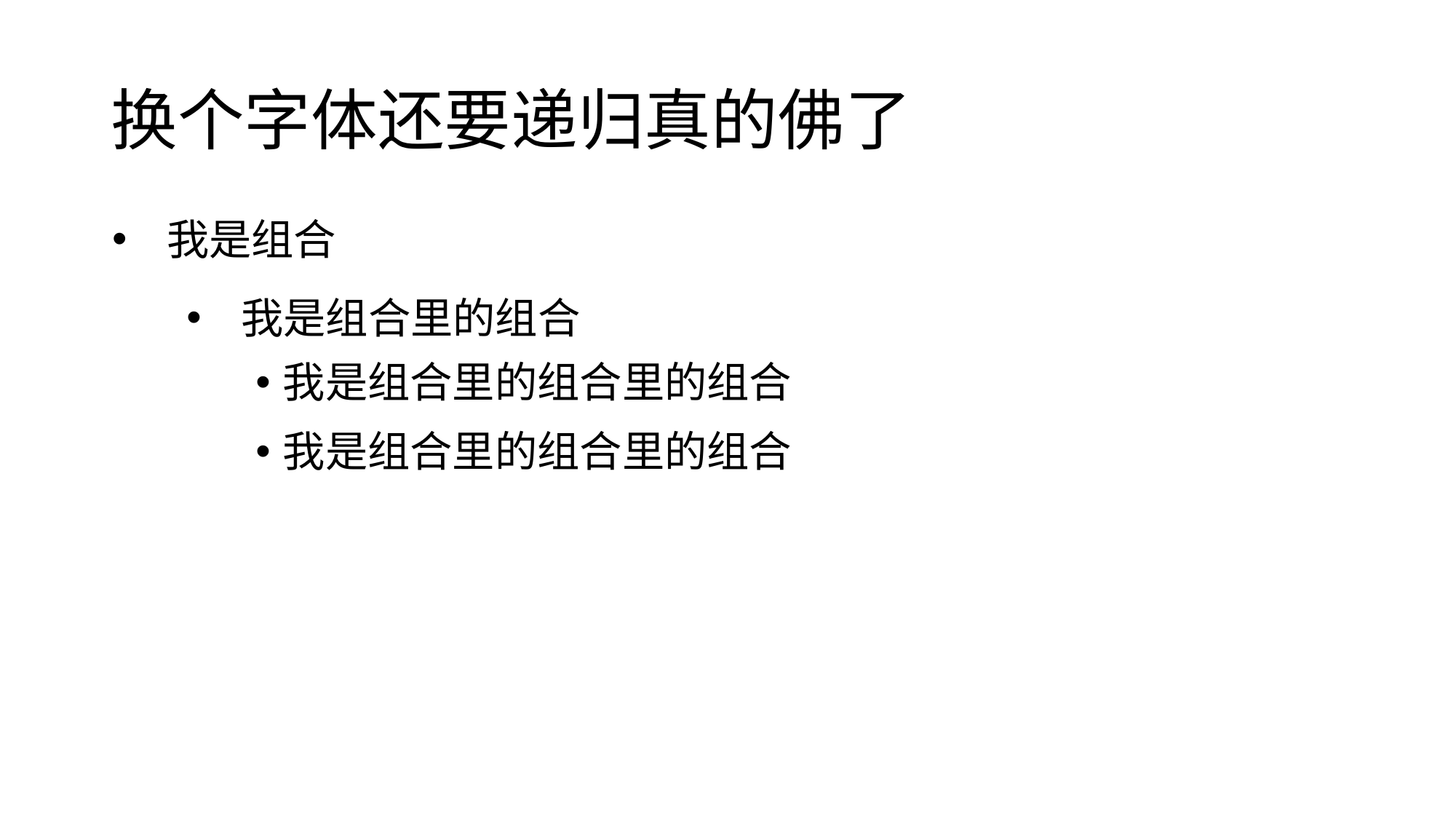

# 换个字体还要递归真的佛了
我是组合
我是组合里的组合
我是组合里的组合里的组合
我是组合里的组合里的组合